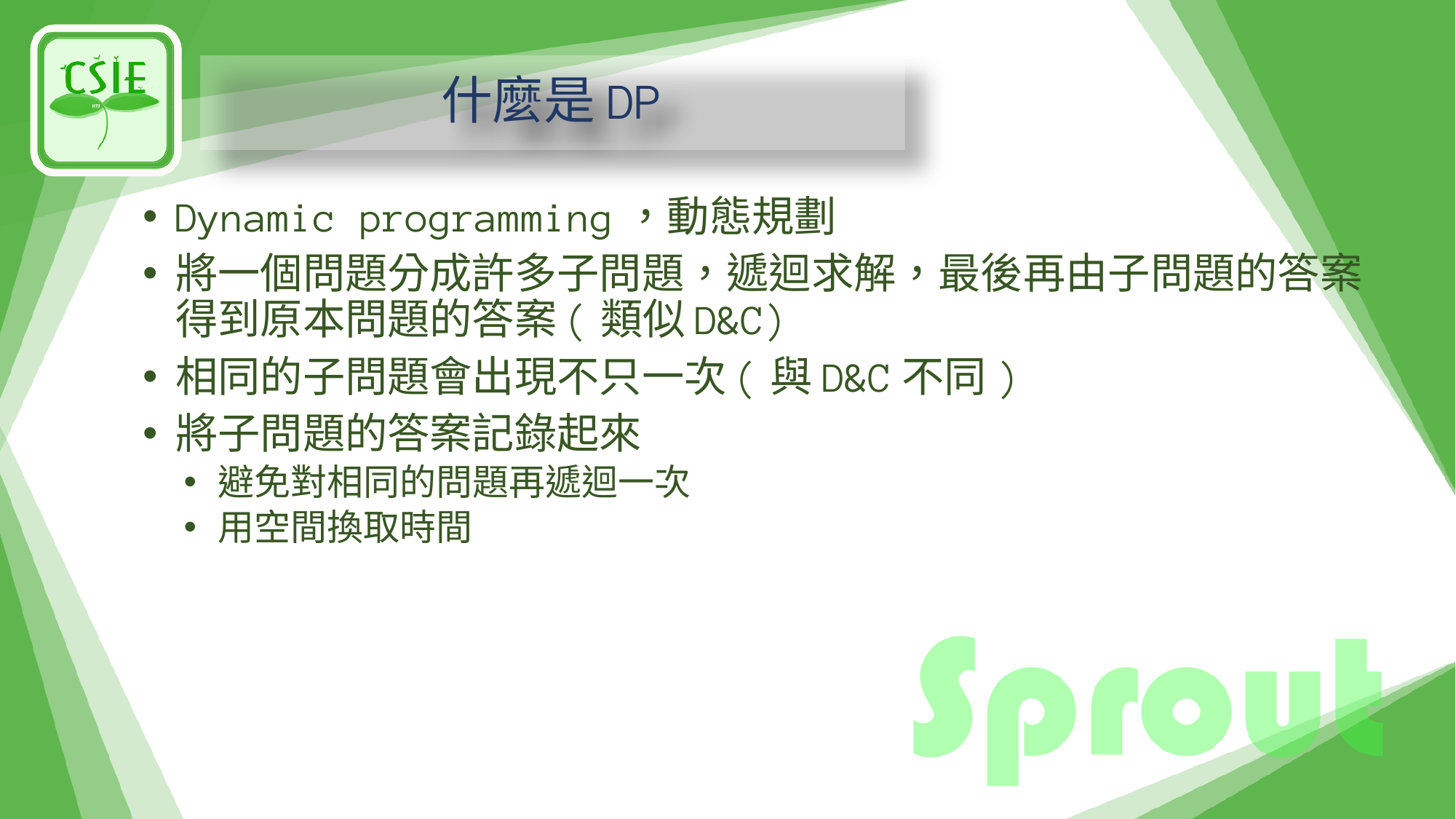

# 什麼是DP
Dynamic programming，動態規劃
將一個問題分成許多子問題，遞迴求解，最後再由子問題的答案得到原本問題的答案(類似D&C)
相同的子問題會出現不只一次(與D&C不同)
將子問題的答案記錄起來
避免對相同的問題再遞迴一次
用空間換取時間